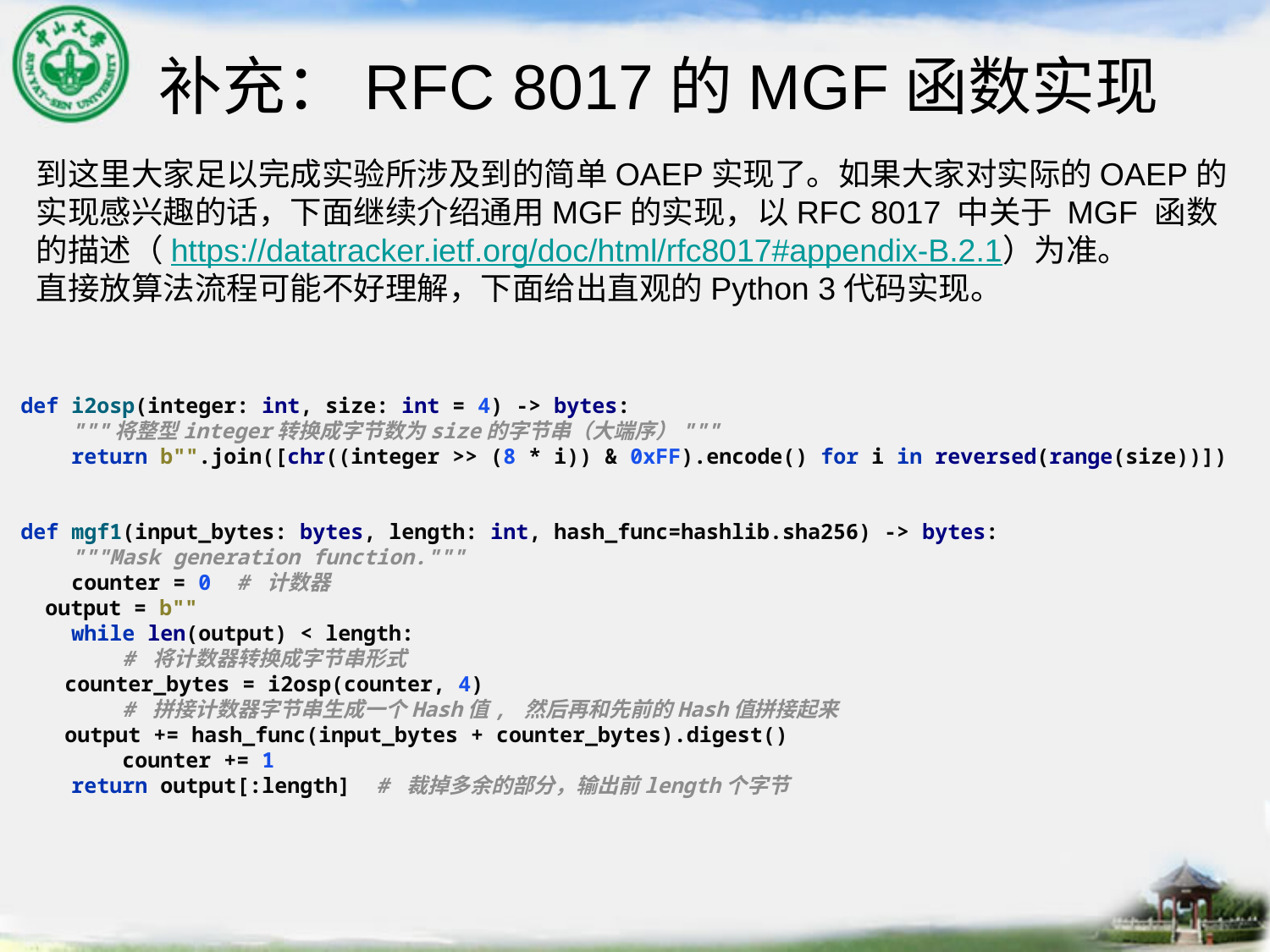

# 补充：RFC 8017的MGF函数实现
到这里大家足以完成实验所涉及到的简单OAEP实现了。如果大家对实际的OAEP的实现感兴趣的话，下面继续介绍通用MGF的实现，以RFC 8017 中关于 MGF 函数的描述（https://datatracker.ietf.org/doc/html/rfc8017#appendix-B.2.1）为准。
直接放算法流程可能不好理解，下面给出直观的Python 3代码实现。
def i2osp(integer: int, size: int = 4) -> bytes:
    """将整型integer转换成字节数为size的字节串（大端序）"""
    return b"".join([chr((integer >> (8 * i)) & 0xFF).encode() for i in reversed(range(size))])
def mgf1(input_bytes: bytes, length: int, hash_func=hashlib.sha256) -> bytes:
    """Mask generation function."""
    counter = 0  # 计数器
    output = b""
    while len(output) < length:
        # 将计数器转换成字节串形式
        counter_bytes = i2osp(counter, 4)
        # 拼接计数器字节串生成一个Hash值, 然后再和先前的Hash值拼接起来
        output += hash_func(input_bytes + counter_bytes).digest()
        counter += 1
    return output[:length]  # 裁掉多余的部分，输出前length个字节